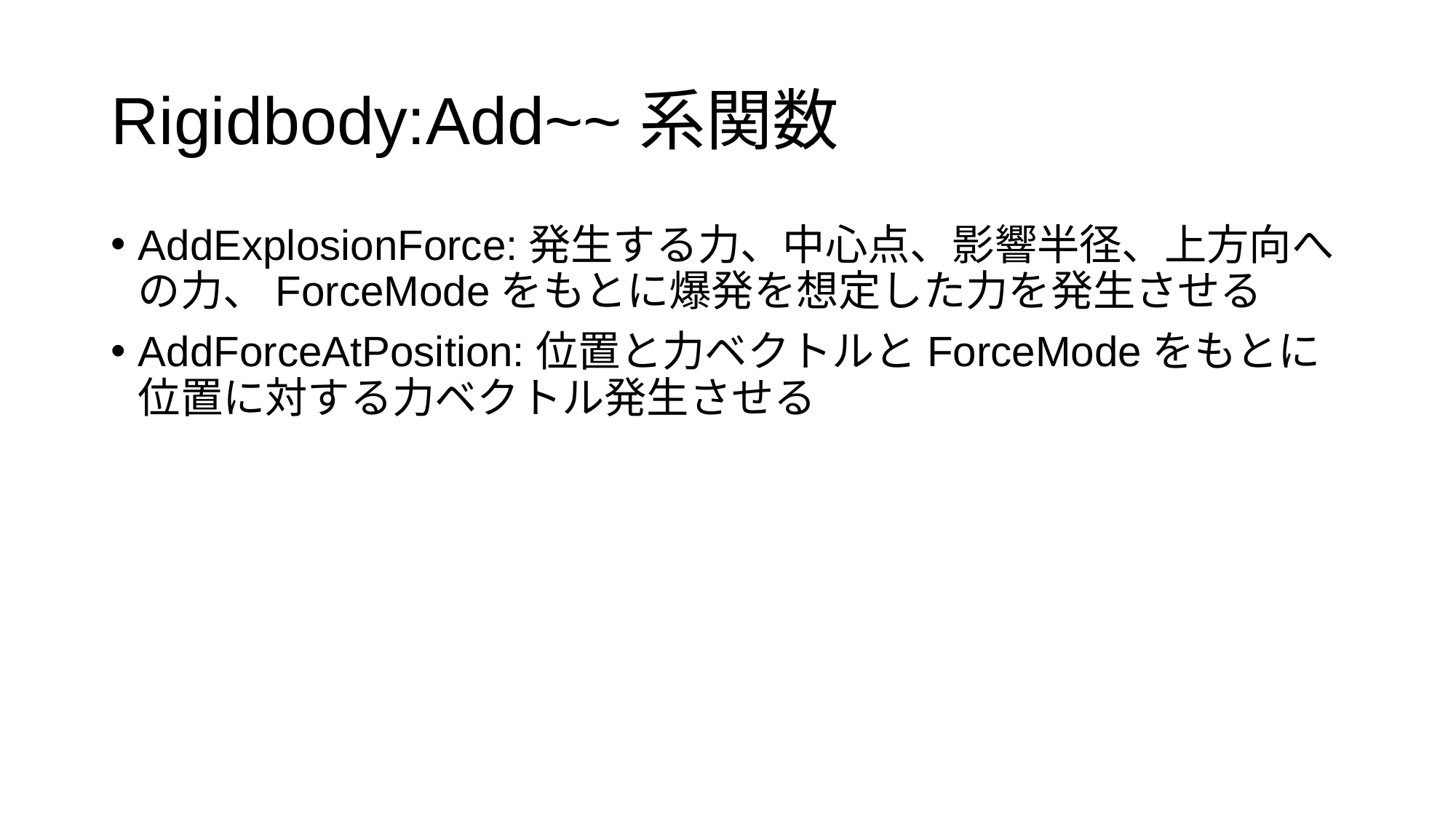

# Rigidbody:Add~~系関数
AddExplosionForce:発生する力、中心点、影響半径、上方向への力、ForceModeをもとに爆発を想定した力を発生させる
AddForceAtPosition:位置と力ベクトルとForceModeをもとに位置に対する力ベクトル発生させる